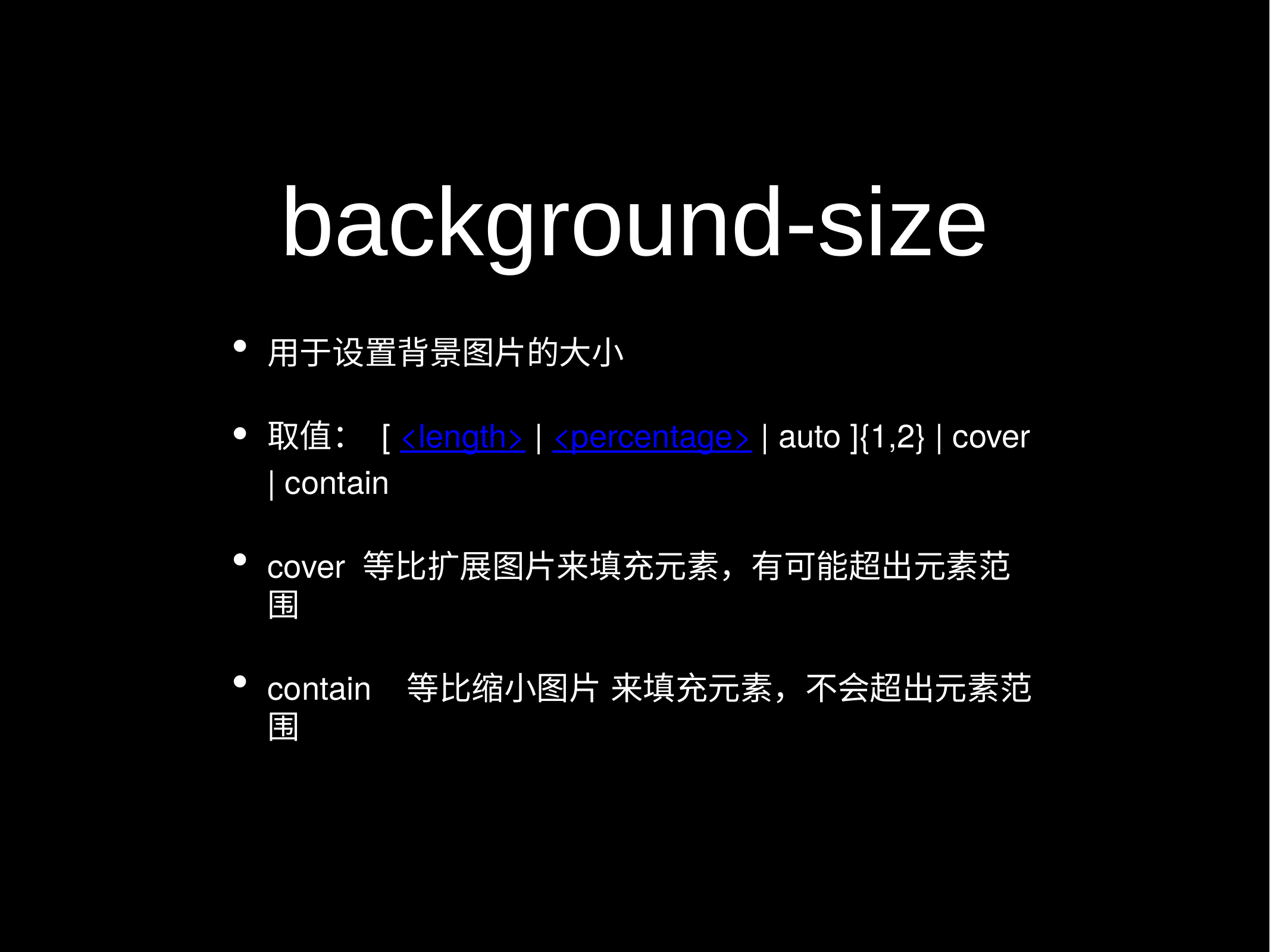

# background-size
用于设置背景图片的大小
取值： [ <length> | <percentage> | auto ]{1,2} | cover | contain
cover 等比扩展图片来填充元素，有可能超出元素范围
contain   等比缩小图片 来填充元素，不会超出元素范围